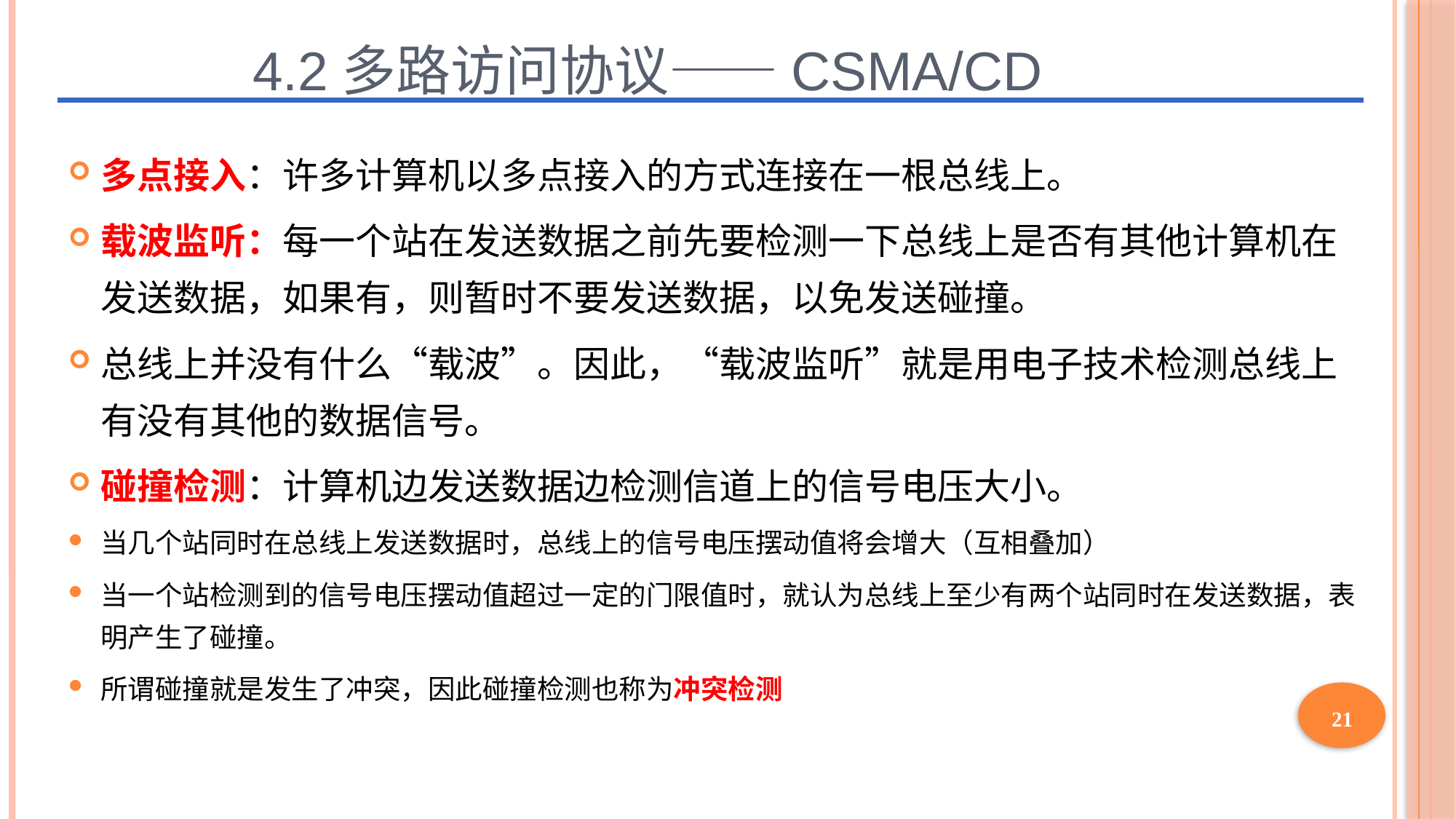

4.2多路访问协议——CSMA/CD
多点接入：许多计算机以多点接入的方式连接在一根总线上。
载波监听：每一个站在发送数据之前先要检测一下总线上是否有其他计算机在发送数据，如果有，则暂时不要发送数据，以免发送碰撞。
总线上并没有什么“载波”。因此，“载波监听”就是用电子技术检测总线上有没有其他的数据信号。
碰撞检测：计算机边发送数据边检测信道上的信号电压大小。
当几个站同时在总线上发送数据时，总线上的信号电压摆动值将会增大（互相叠加）
当一个站检测到的信号电压摆动值超过一定的门限值时，就认为总线上至少有两个站同时在发送数据，表明产生了碰撞。
所谓碰撞就是发生了冲突，因此碰撞检测也称为冲突检测
21